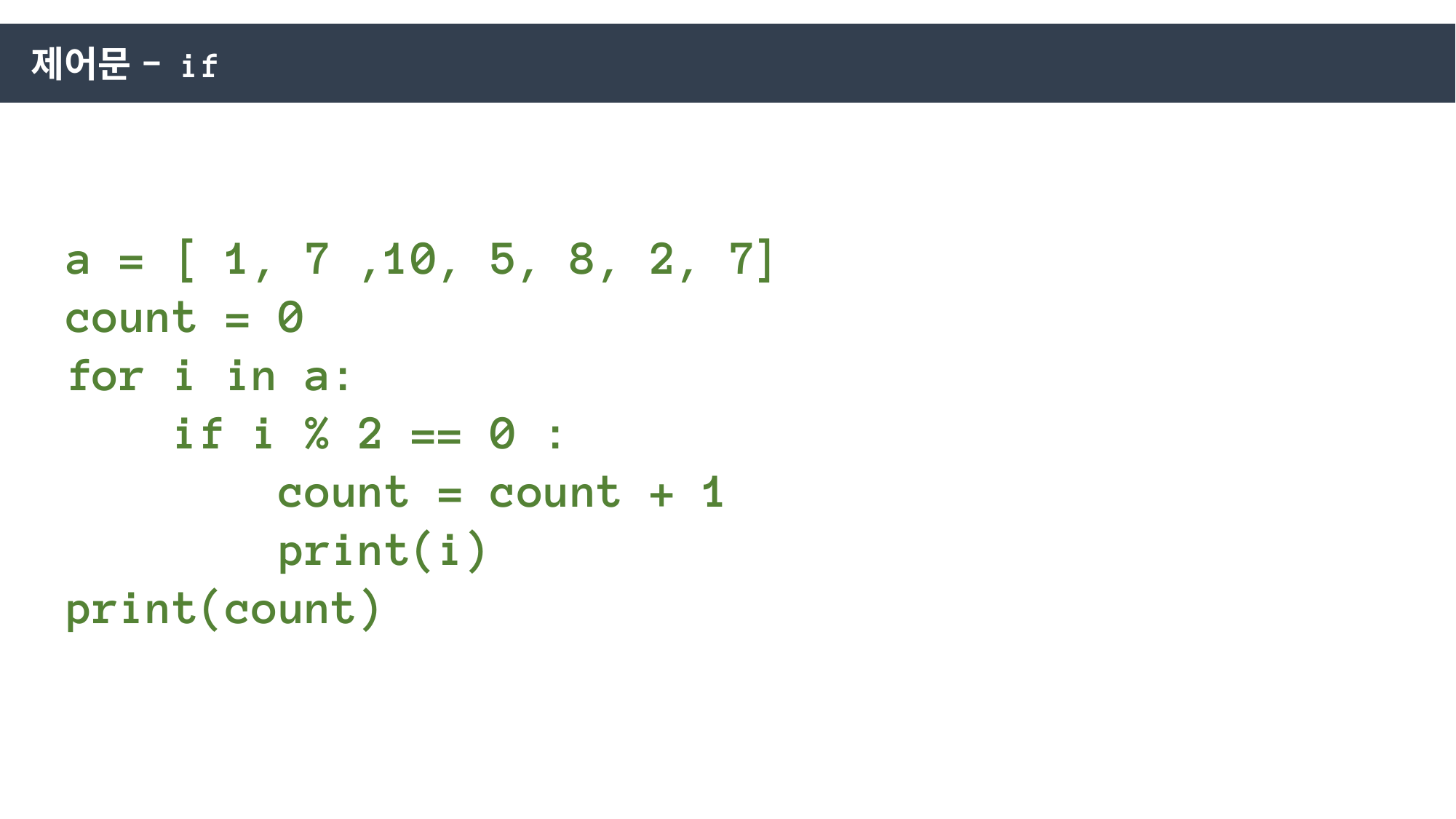

제어문 – if

a = [ 1, 7 ,10, 5, 8, 2, 7]
count = 0
for i in a:
    if i % 2 == 0 :
        count = count + 1
        print(i)
print(count)